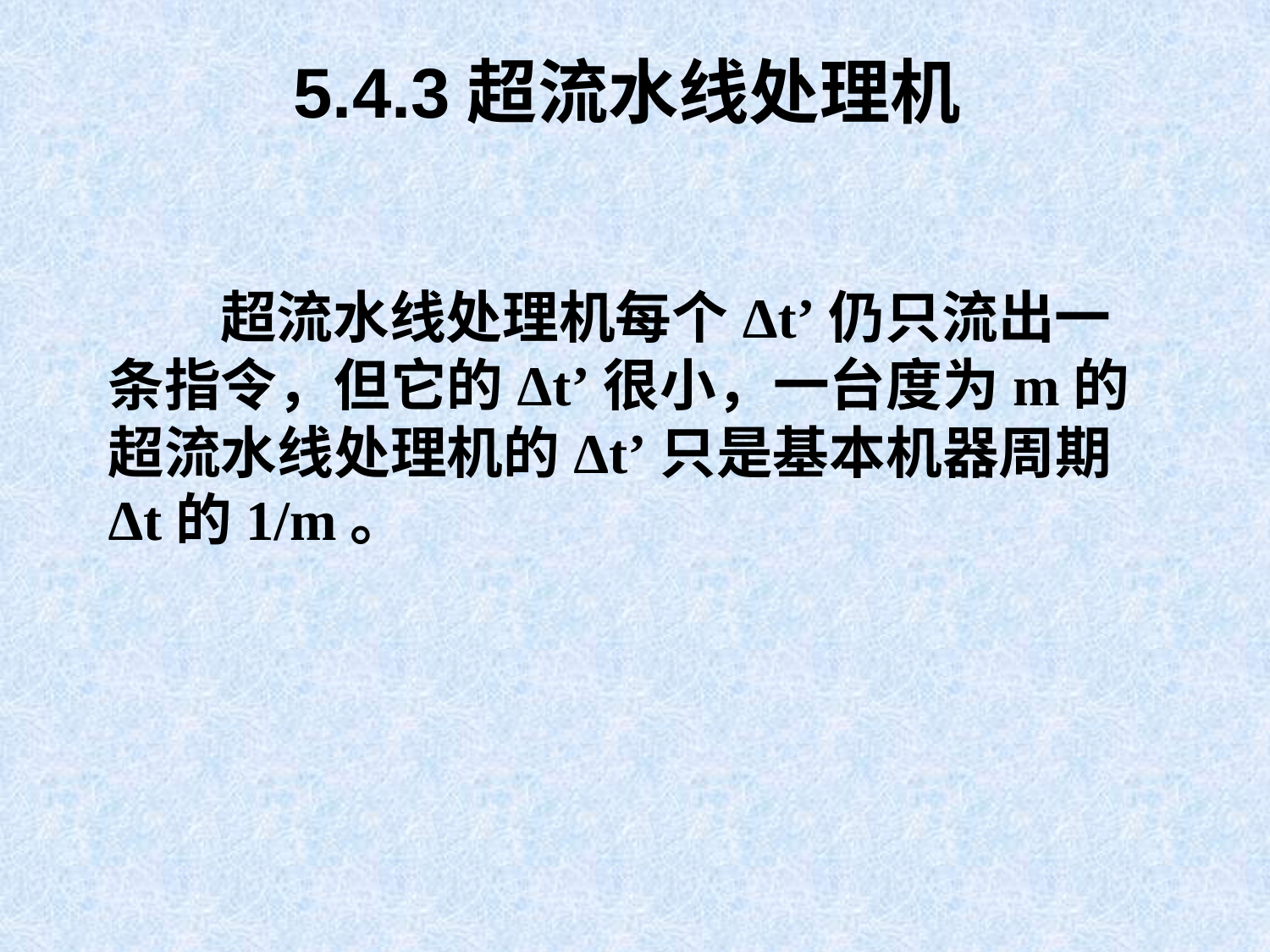

# 5.4.3超流水线处理机
超流水线处理机每个Δt’仍只流出一条指令，但它的Δt’很小，一台度为m的超流水线处理机的Δt’只是基本机器周期Δt的1/m。